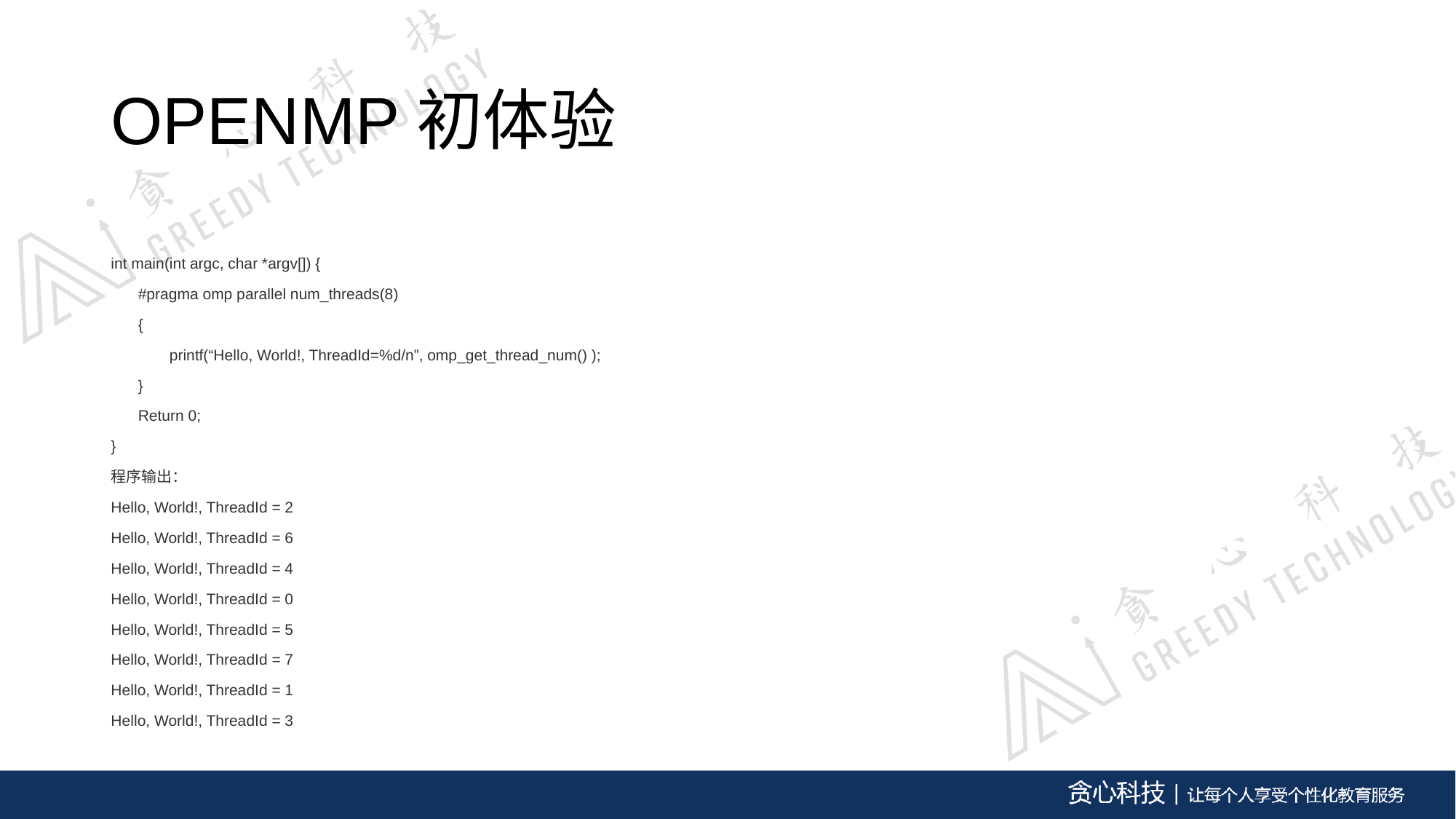

# OPENMP初体验

int main(int argc, char *argv[]) {
#pragma omp parallel num_threads(8)
{
              printf(“Hello, World!, ThreadId=%d/n”, omp_get_thread_num() );
}
Return 0;
}
程序输出：
Hello, World!, ThreadId = 2
Hello, World!, ThreadId = 6
Hello, World!, ThreadId = 4
Hello, World!, ThreadId = 0
Hello, World!, ThreadId = 5
Hello, World!, ThreadId = 7
Hello, World!, ThreadId = 1
Hello, World!, ThreadId = 3